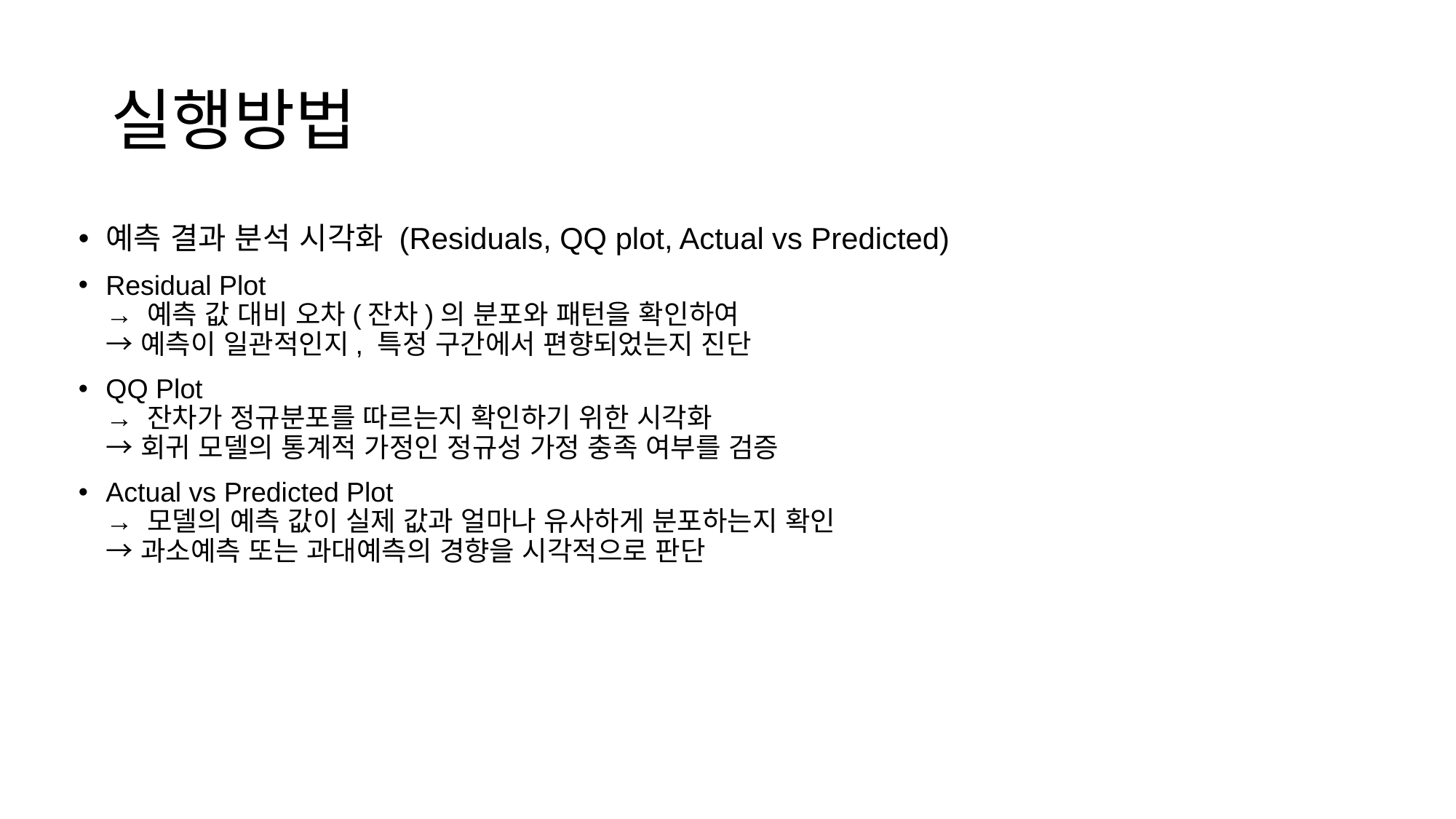

# 실행방법
예측 결과 분석 시각화 (Residuals, QQ plot, Actual vs Predicted)
Residual Plot
→ 예측 값 대비 오차(잔차)의 분포와 패턴을 확인하여
→ 예측이 일관적인지, 특정 구간에서 편향되었는지 진단
QQ Plot
→ 잔차가 정규분포를 따르는지 확인하기 위한 시각화
→ 회귀 모델의 통계적 가정인 정규성 가정 충족 여부를 검증
Actual vs Predicted Plot
→ 모델의 예측 값이 실제 값과 얼마나 유사하게 분포하는지 확인
→ 과소예측 또는 과대예측의 경향을 시각적으로 판단